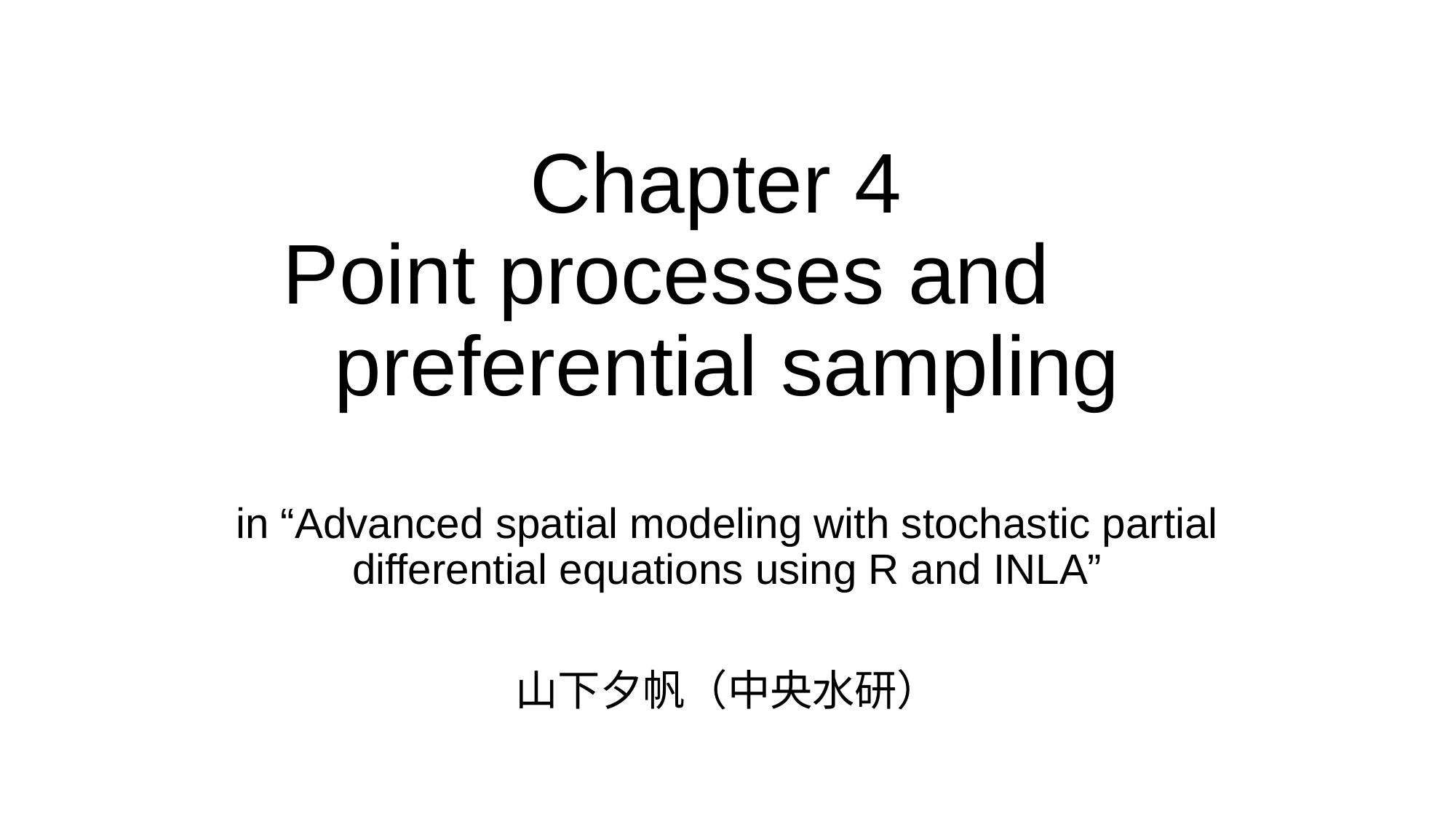

# Chapter 4 Point processes and　preferential sampling

in “Advanced spatial modeling with stochastic partial differential equations using R and INLA”

山下夕帆（中央水研）